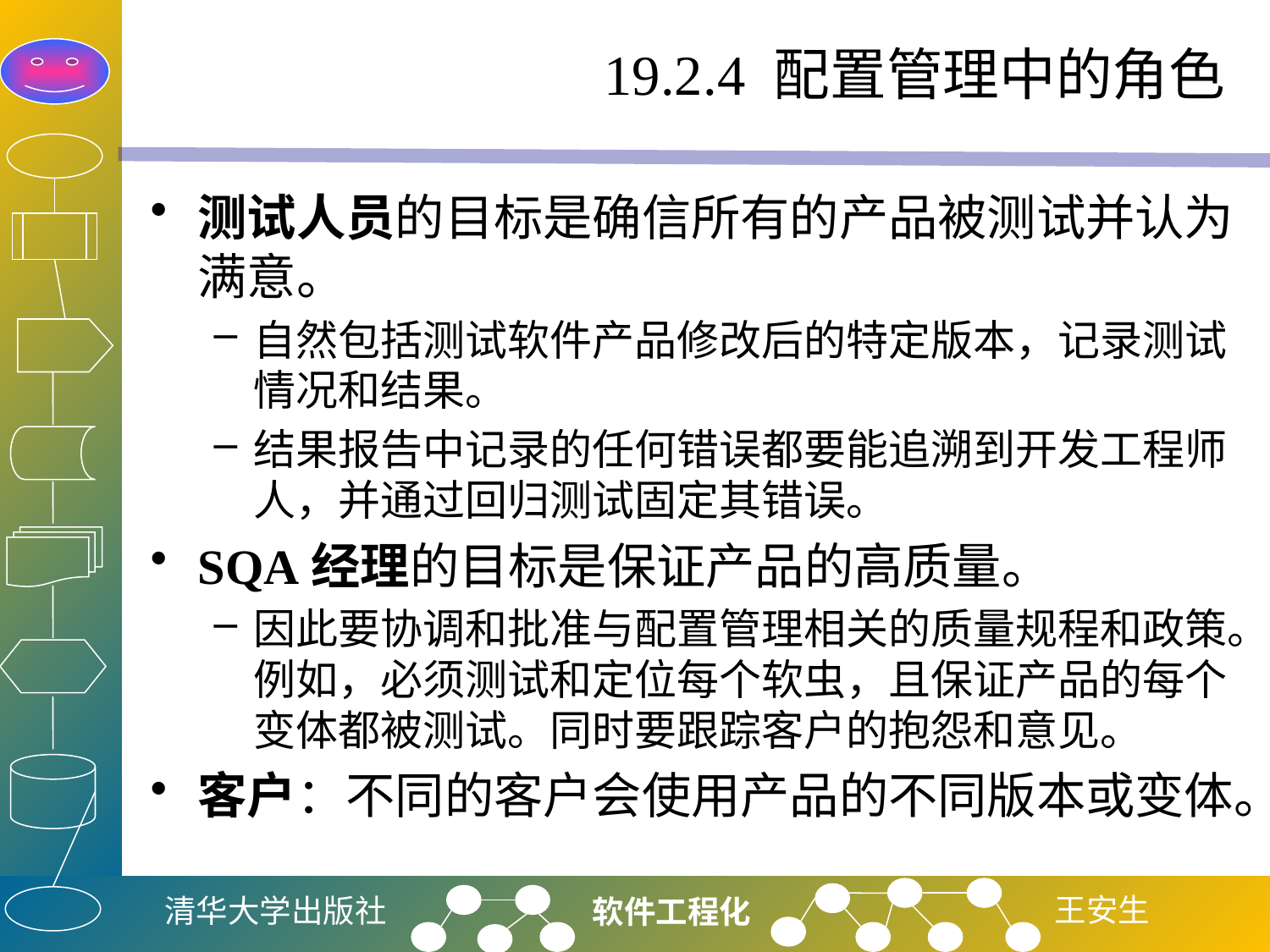

# 19.2.4 配置管理中的角色
测试人员的目标是确信所有的产品被测试并认为满意。
自然包括测试软件产品修改后的特定版本，记录测试情况和结果。
结果报告中记录的任何错误都要能追溯到开发工程师人，并通过回归测试固定其错误。
SQA经理的目标是保证产品的高质量。
因此要协调和批准与配置管理相关的质量规程和政策。例如，必须测试和定位每个软虫，且保证产品的每个变体都被测试。同时要跟踪客户的抱怨和意见。
客户：不同的客户会使用产品的不同版本或变体。